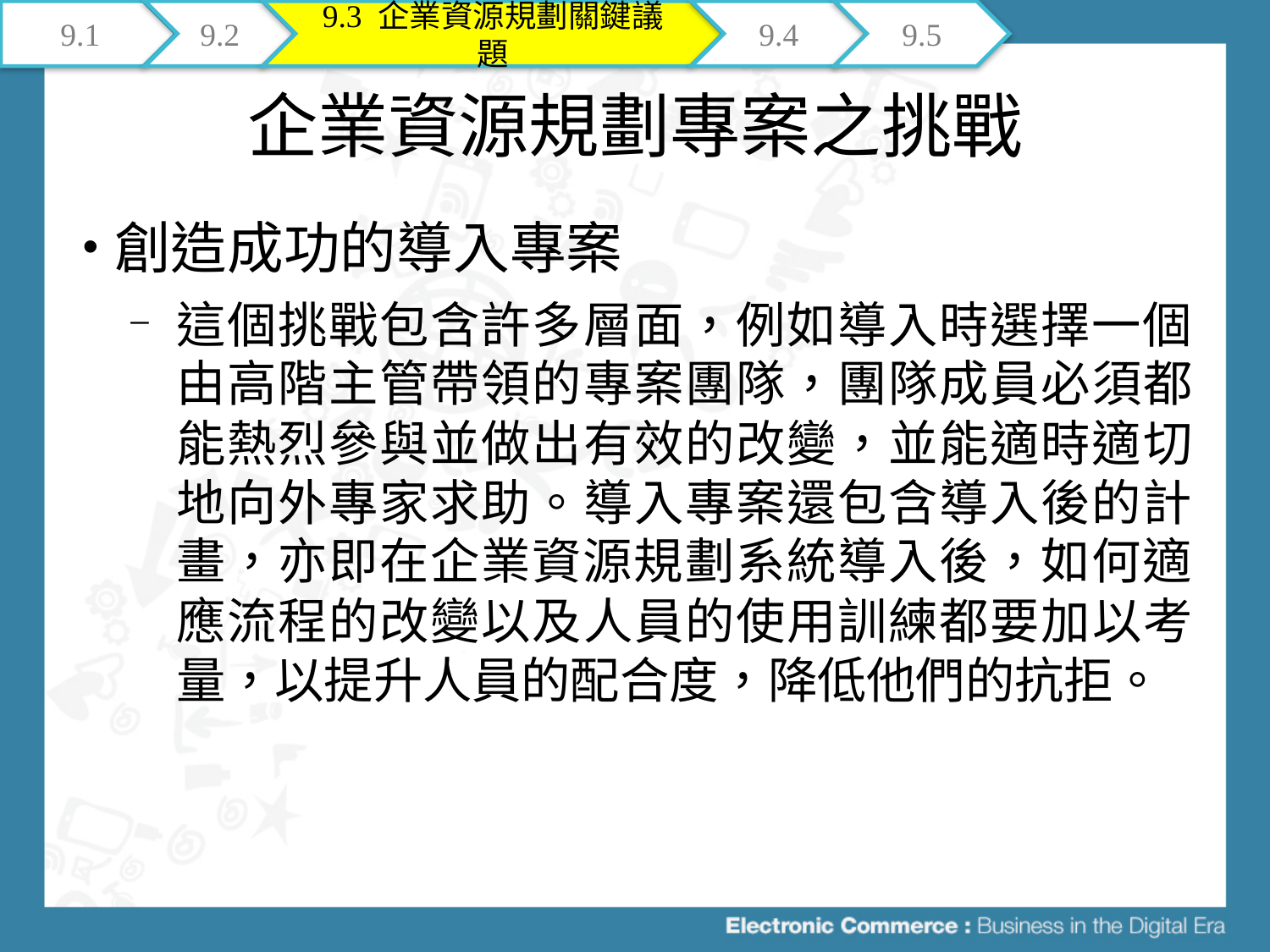

9.1
9.2
9.3 企業資源規劃關鍵議題
9.4
9.5
# 企業資源規劃專案之挑戰
創造成功的導入專案
這個挑戰包含許多層面，例如導入時選擇一個由高階主管帶領的專案團隊，團隊成員必須都能熱烈參與並做出有效的改變，並能適時適切地向外專家求助。導入專案還包含導入後的計畫，亦即在企業資源規劃系統導入後，如何適應流程的改變以及人員的使用訓練都要加以考量，以提升人員的配合度，降低他們的抗拒。